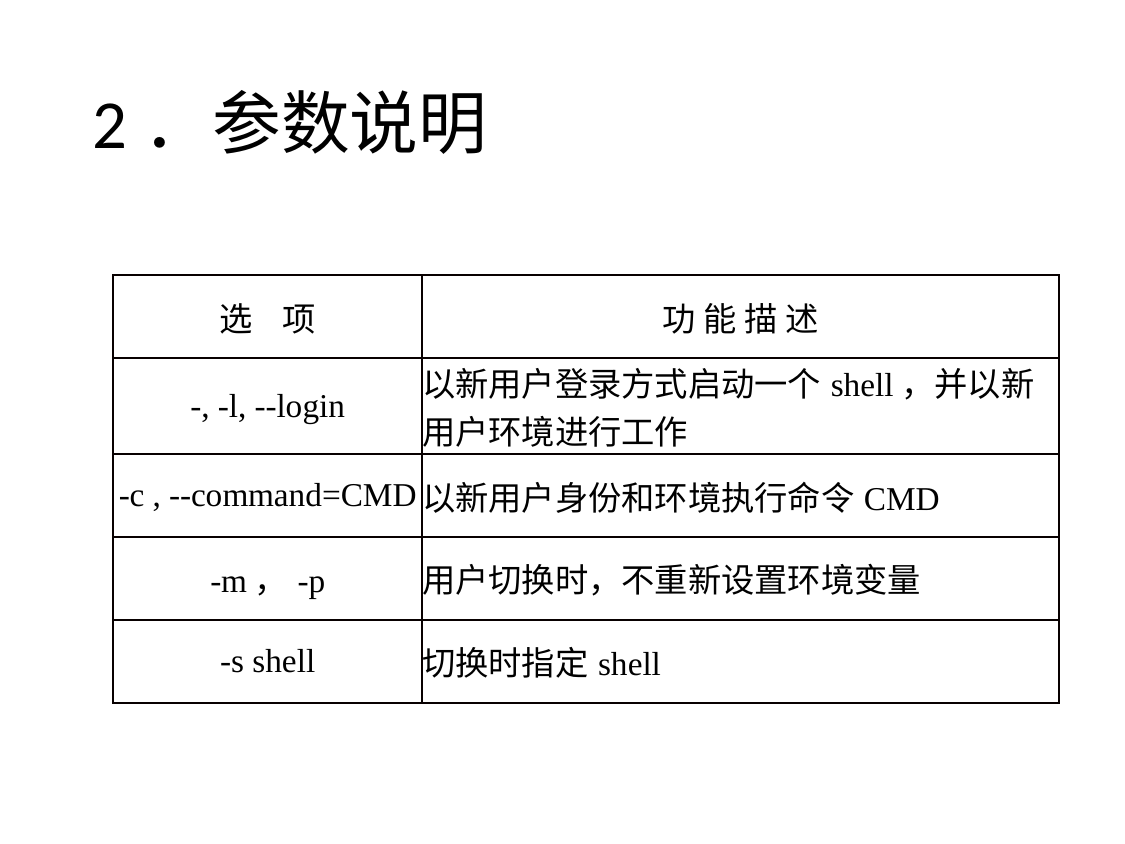

# 2．参数说明
| 选 项 | 功 能 描 述 |
| --- | --- |
| -, -l, --login | 以新用户登录方式启动一个shell，并以新用户环境进行工作 |
| -c , --command=CMD | 以新用户身份和环境执行命令CMD |
| -m，-p | 用户切换时，不重新设置环境变量 |
| -s shell | 切换时指定shell |